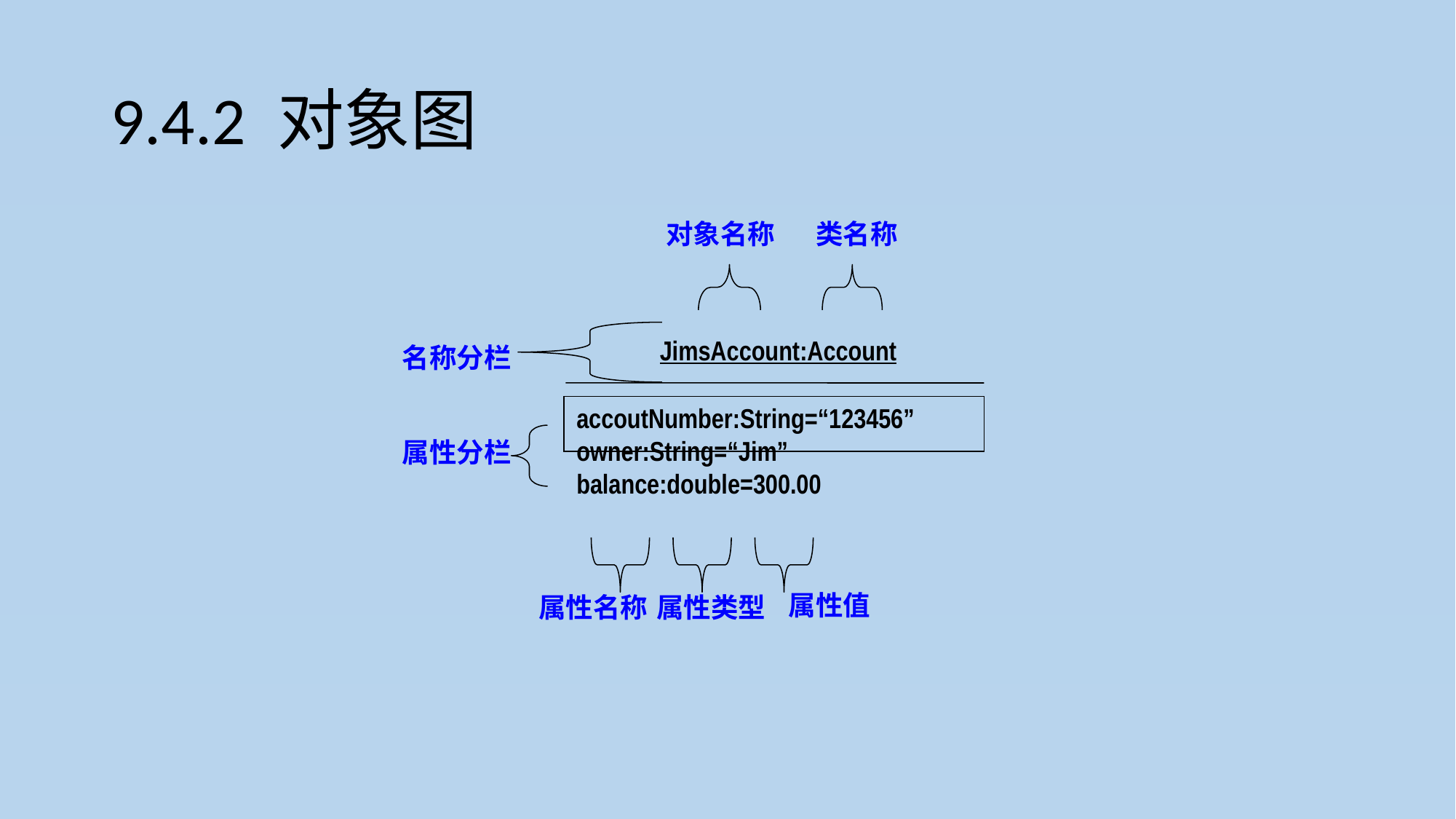

# 9.4.2 对象图
对象名称
类名称

JimsAccount:Account

accoutNumber:String=“123456”
owner:String=“Jim”
balance:double=300.00

名称分栏

属性分栏

属性值
属性名称
属性类型